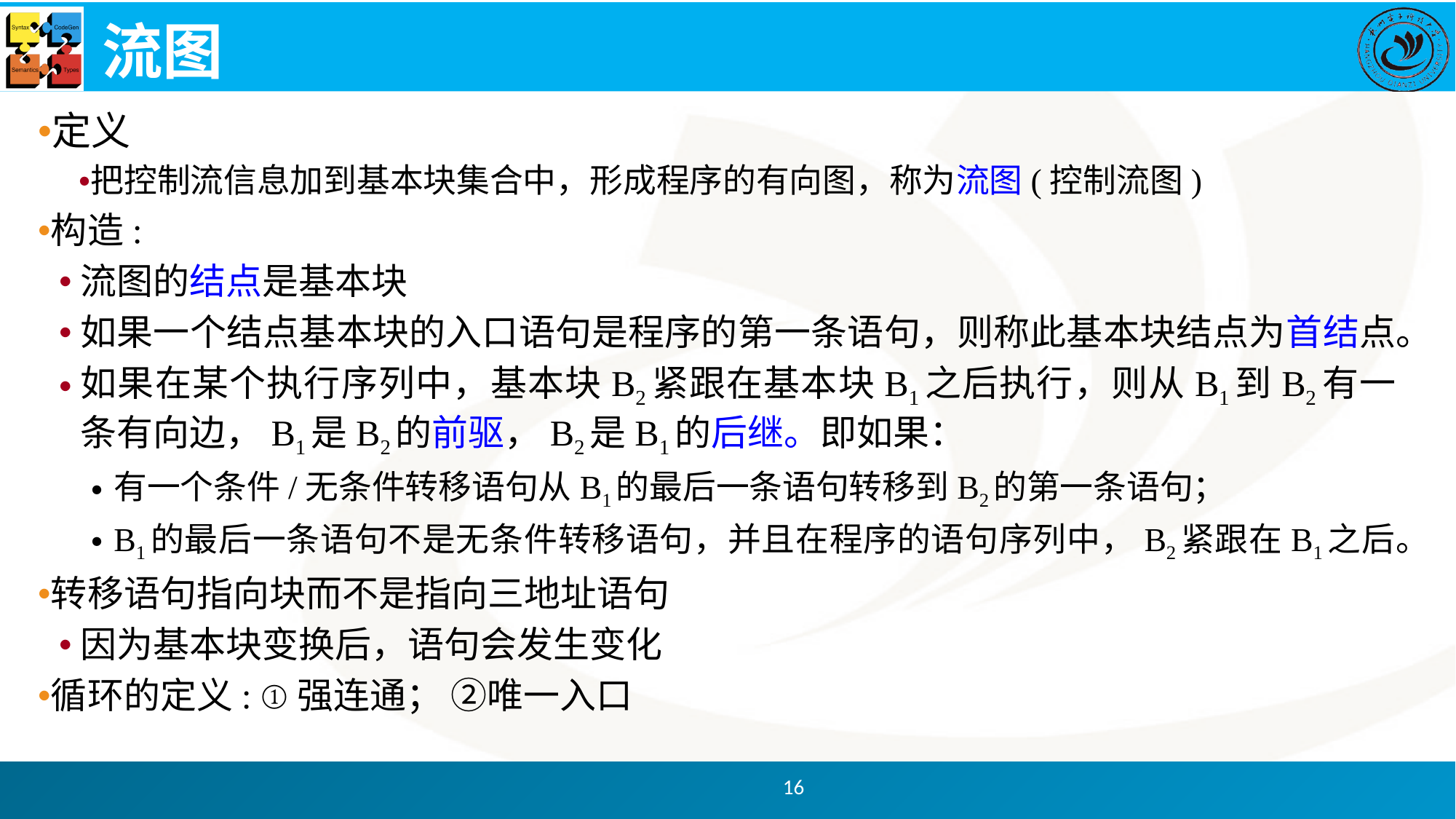

# 流图
定义
把控制流信息加到基本块集合中，形成程序的有向图，称为流图(控制流图)
构造:
流图的结点是基本块
如果一个结点基本块的入口语句是程序的第一条语句，则称此基本块结点为首结点。
如果在某个执行序列中，基本块B2紧跟在基本块B1之后执行，则从B1到B2有一条有向边，B1是B2的前驱，B2是B1的后继。即如果：
有一个条件/无条件转移语句从B1的最后一条语句转移到B2的第一条语句；
B1的最后一条语句不是无条件转移语句，并且在程序的语句序列中，B2紧跟在B1之后。
转移语句指向块而不是指向三地址语句
因为基本块变换后，语句会发生变化
循环的定义: ①强连通； ②唯一入口
16